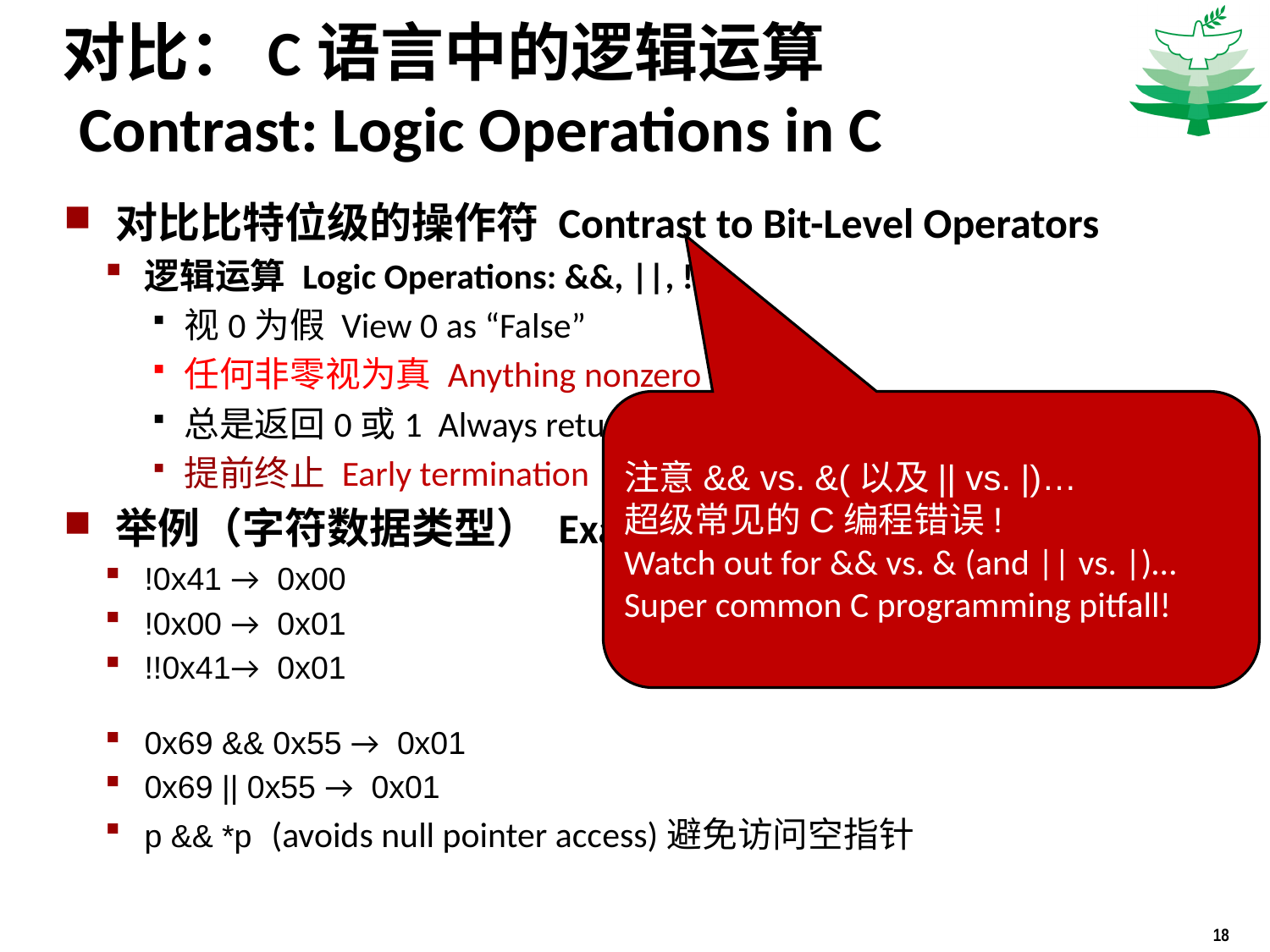

# 对比：C语言中的逻辑运算 Contrast: Logic Operations in C
对比比特位级的操作符 Contrast to Bit-Level Operators
逻辑运算 Logic Operations: &&, ||, !
视0为假 View 0 as “False”
任何非零视为真 Anything nonzero as “True”
总是返回0或1  Always return 0 or 1
提前终止 Early termination
举例（字符数据类型） Examples (char data type)
!0x41 →  0x00
!0x00 →  0x01
!!0x41→  0x01
0x69 && 0x55 →  0x01
0x69 || 0x55 →  0x01
p && *p 	(avoids null pointer access)避免访问空指针
注意&& vs. &(以及|| vs. |)…
超级常见的C编程错误!
Watch out for && vs. & (and || vs. |)…
Super common C programming pitfall!